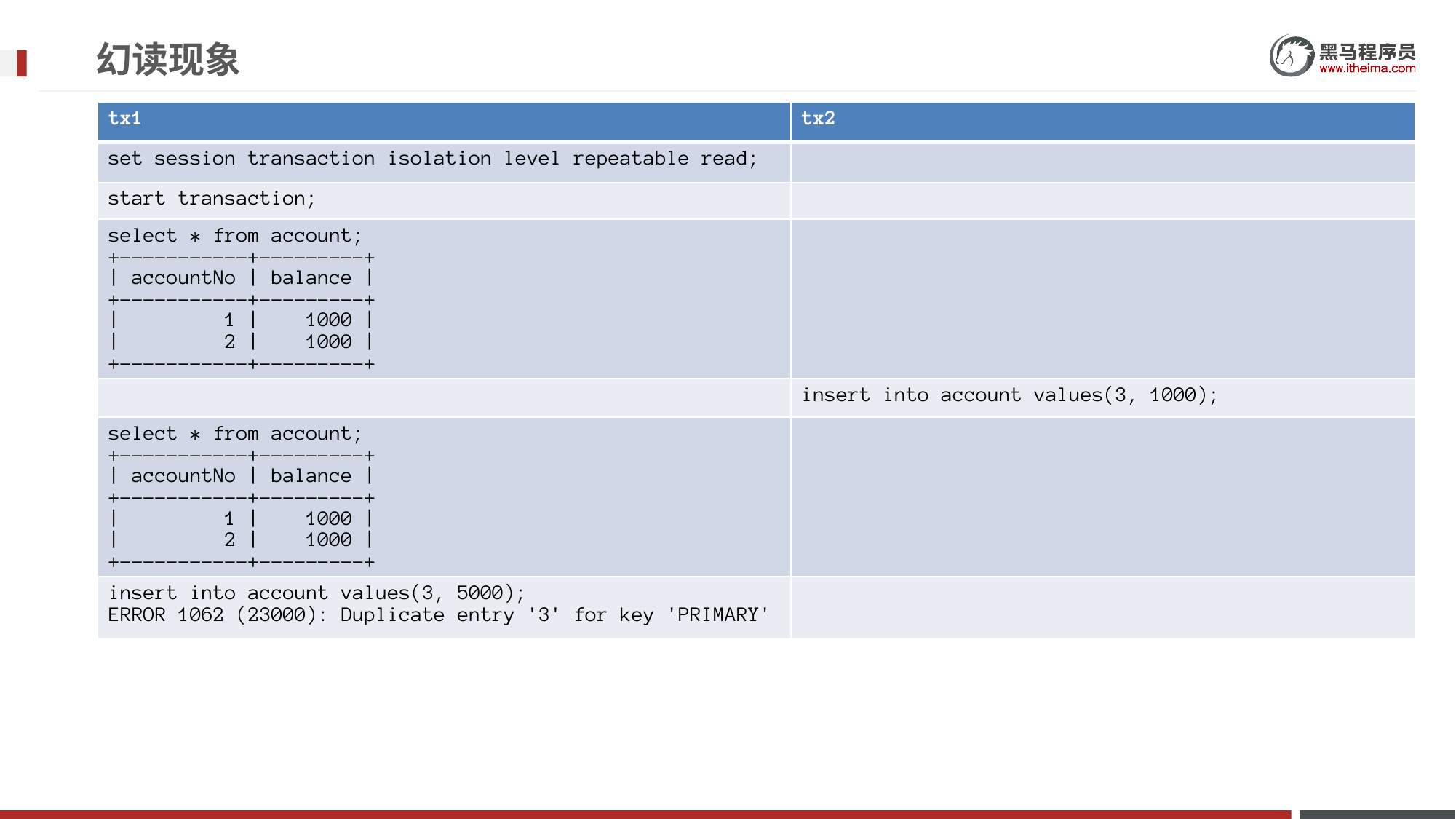

# 幻读现象
| tx1 | tx2 |
| --- | --- |
| set session transaction isolation level repeatable read; |  |
| start transaction; |  |
| select \* from account; +-----------+---------+ | accountNo | balance | +-----------+---------+ | 1 | 1000 | | 2 | 1000 | +-----------+---------+ |  |
|  | insert into account values(3, 1000); |
| select \* from account; +-----------+---------+ | accountNo | balance | +-----------+---------+ | 1 | 1000 | | 2 | 1000 | +-----------+---------+ |  |
| insert into account values(3, 5000); ERROR 1062 (23000): Duplicate entry '3' for key 'PRIMARY' |  |